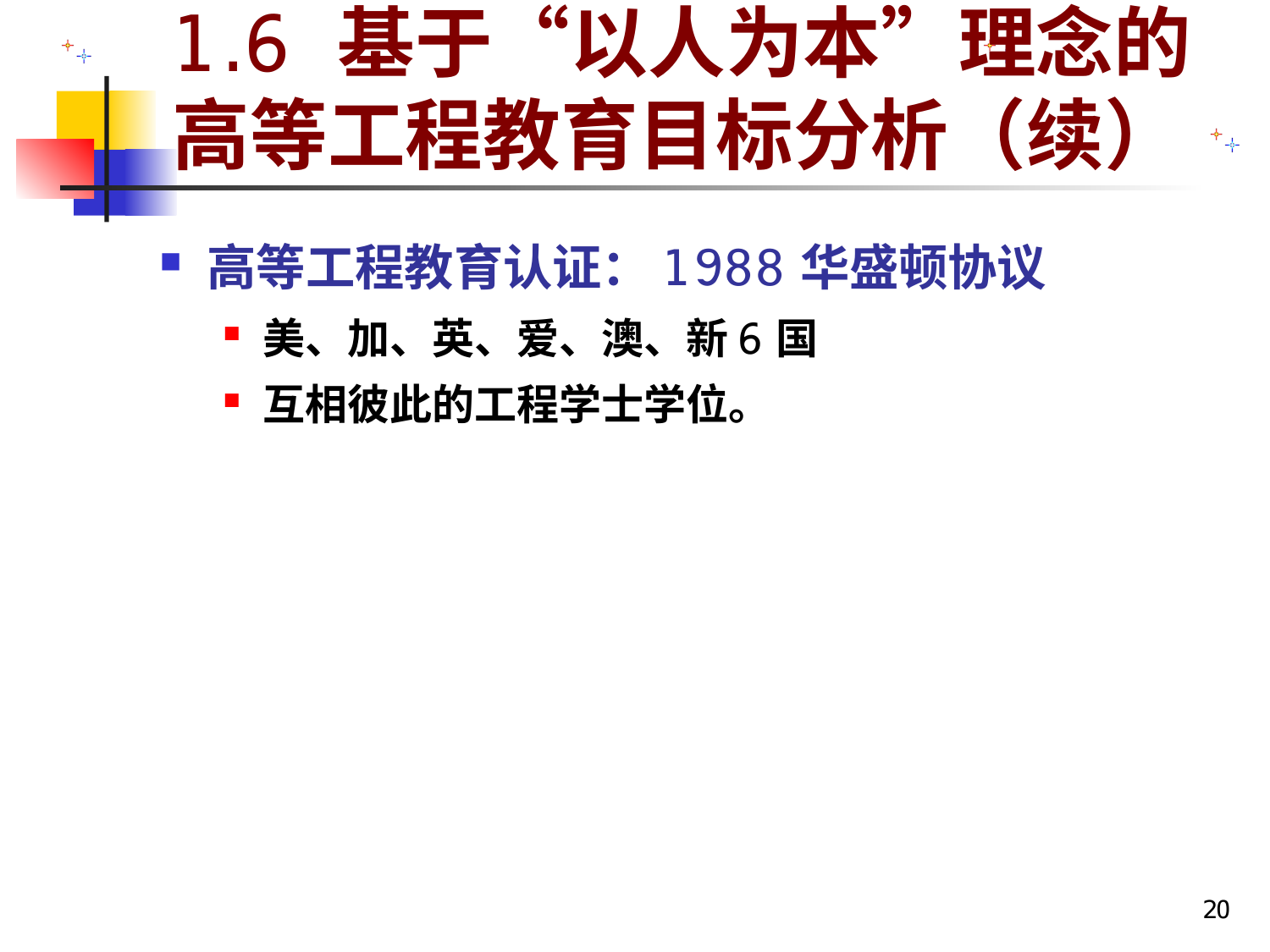

# 1.6 基于“以人为本”理念的高等工程教育目标分析（续）
高等工程教育认证：1988华盛顿协议
美、加、英、爱、澳、新6国
互相彼此的工程学士学位。

20